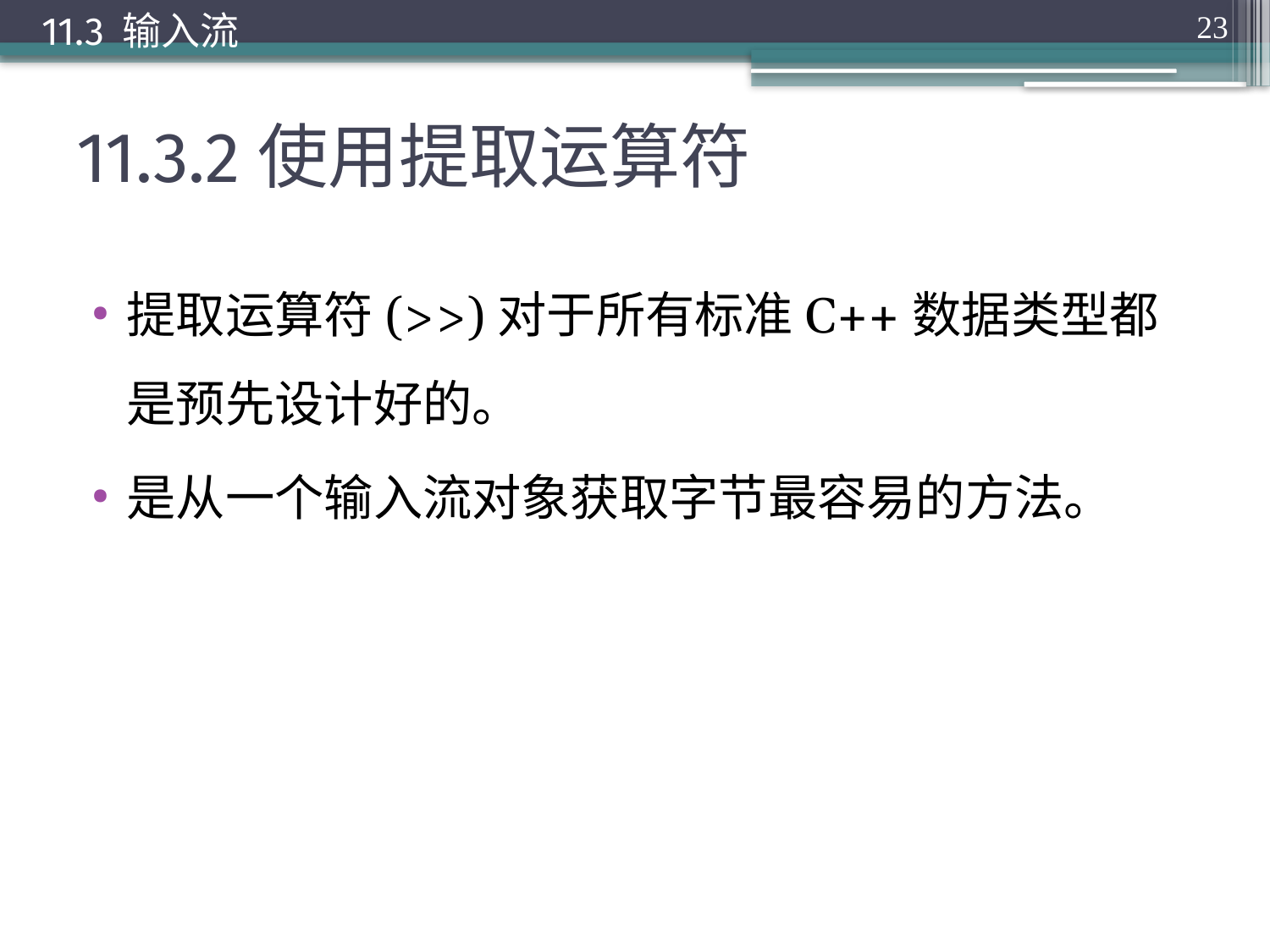

11.3 输入流
23
# 11.3.2使用提取运算符
提取运算符(>>)对于所有标准C++数据类型都是预先设计好的。
是从一个输入流对象获取字节最容易的方法。